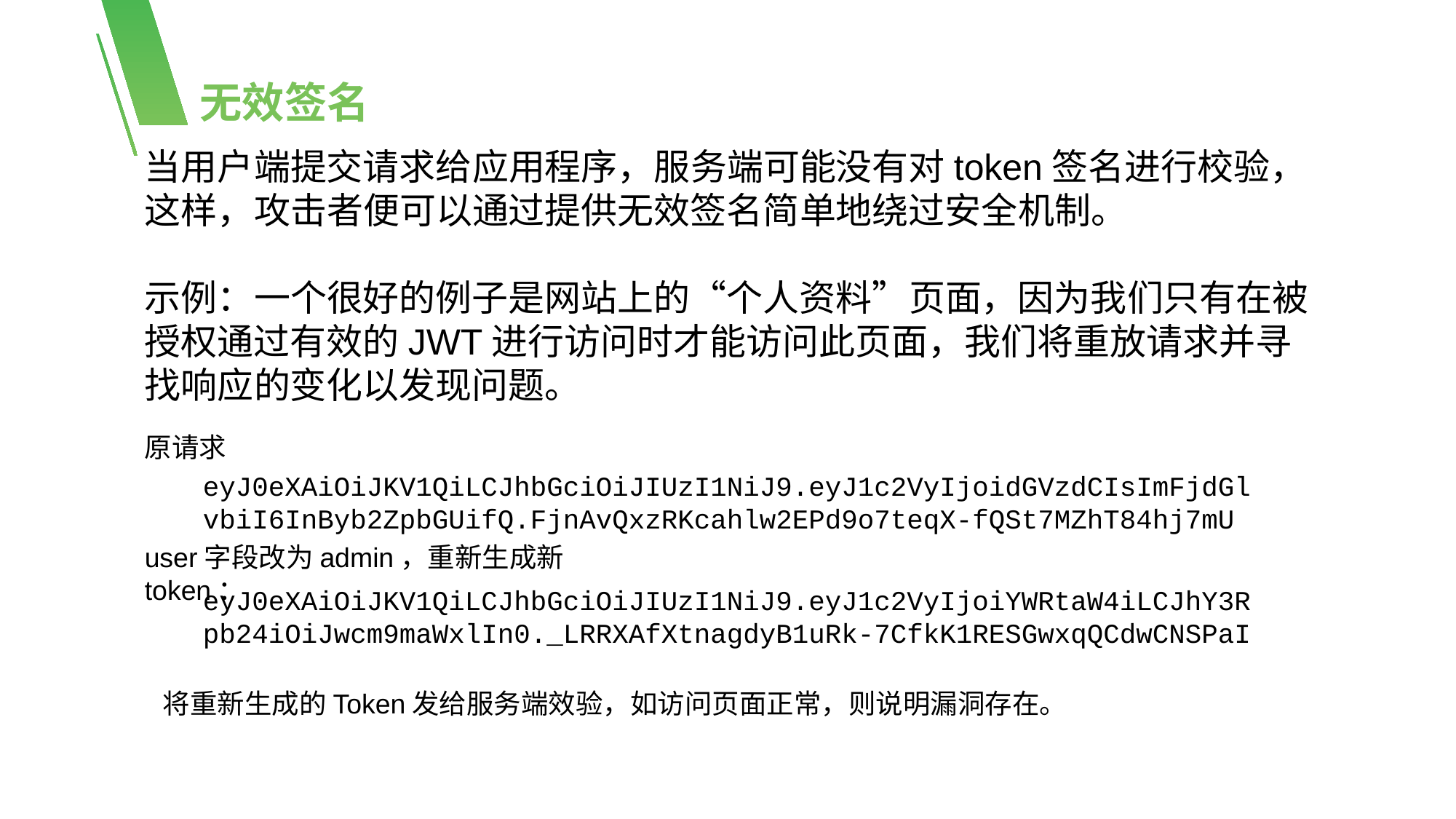

无效签名
当用户端提交请求给应用程序，服务端可能没有对token签名进行校验，这样，攻击者便可以通过提供无效签名简单地绕过安全机制。

示例：一个很好的例子是网站上的“个人资料”页面，因为我们只有在被授权通过有效的JWT进行访问时才能访问此页面，我们将重放请求并寻找响应的变化以发现问题。
原请求
eyJ0eXAiOiJKV1QiLCJhbGciOiJIUzI1NiJ9.eyJ1c2VyIjoidGVzdCIsImFjdGlvbiI6InByb2ZpbGUifQ.FjnAvQxzRKcahlw2EPd9o7teqX-fQSt7MZhT84hj7mU
user字段改为admin，重新生成新token：
eyJ0eXAiOiJKV1QiLCJhbGciOiJIUzI1NiJ9.eyJ1c2VyIjoiYWRtaW4iLCJhY3Rpb24iOiJwcm9maWxlIn0._LRRXAfXtnagdyB1uRk-7CfkK1RESGwxqQCdwCNSPaI
将重新生成的Token发给服务端效验，如访问页面正常，则说明漏洞存在。